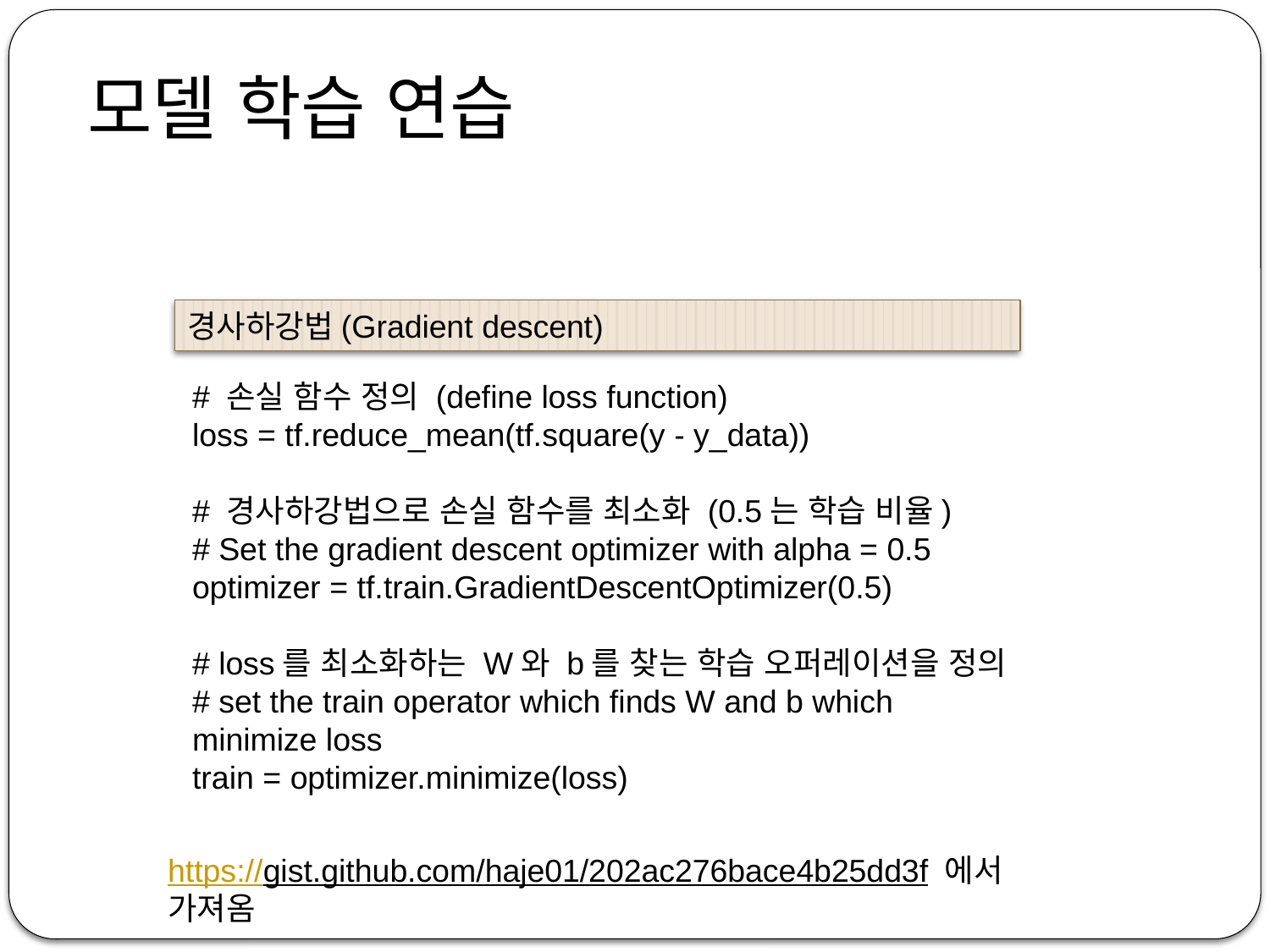

모델 학습 연습
경사하강법(Gradient descent)
# 손실 함수 정의 (define loss function)
loss = tf.reduce_mean(tf.square(y - y_data))

# 경사하강법으로 손실 함수를 최소화 (0.5는 학습 비율)
# Set the gradient descent optimizer with alpha = 0.5
optimizer = tf.train.GradientDescentOptimizer(0.5)

# loss를 최소화하는 W와 b를 찾는 학습 오퍼레이션을 정의
# set the train operator which finds W and b which minimize loss
train = optimizer.minimize(loss)
https://gist.github.com/haje01/202ac276bace4b25dd3f 에서 가져옴